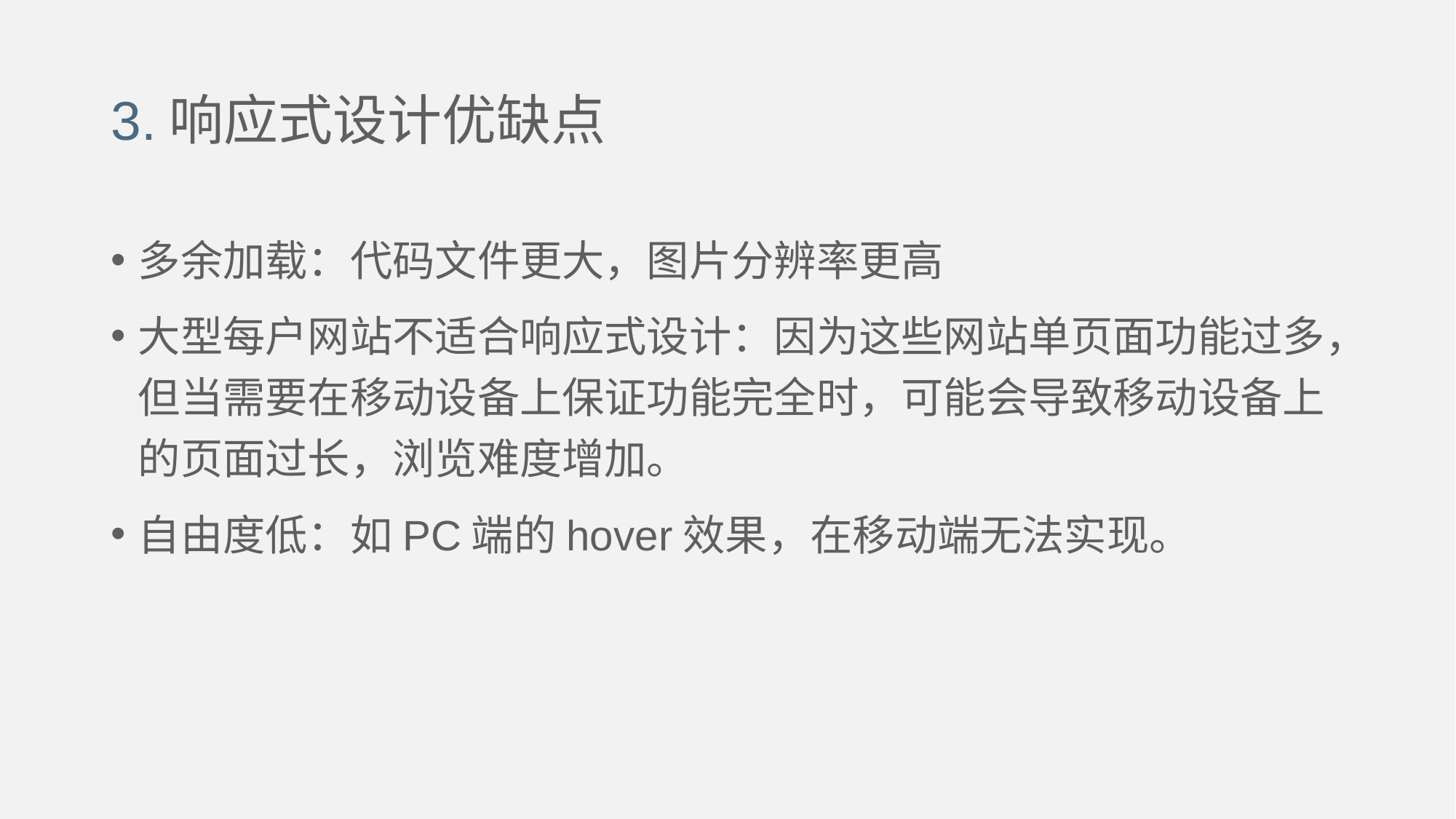

3.响应式设计优缺点
多余加载：代码文件更大，图片分辨率更高
大型每户网站不适合响应式设计：因为这些网站单页面功能过多，但当需要在移动设备上保证功能完全时，可能会导致移动设备上的页面过长，浏览难度增加。
自由度低：如PC端的hover效果，在移动端无法实现。